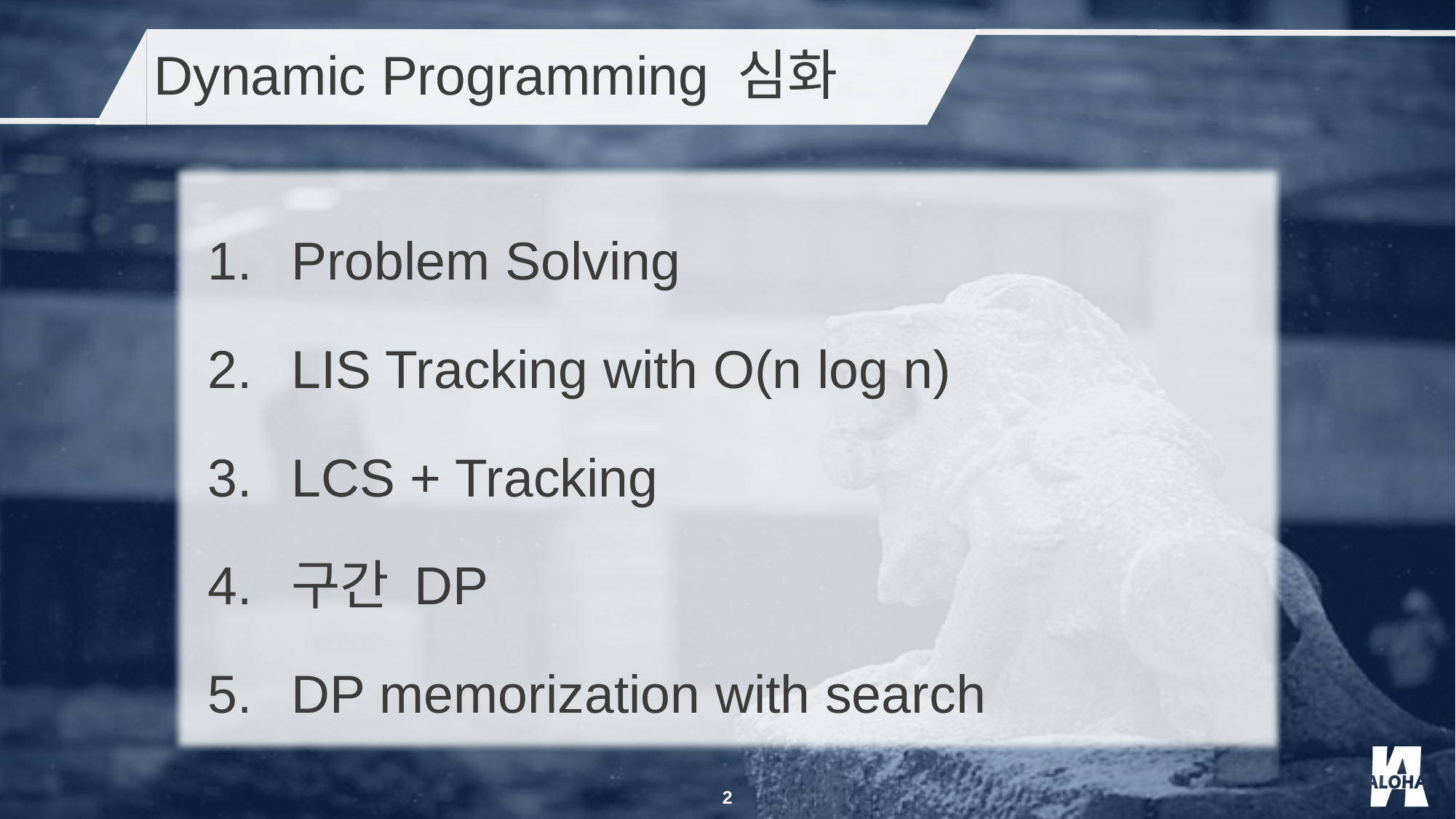

Dynamic Programming 심화
Problem Solving
LIS Tracking with O(n log n)
LCS + Tracking
구간 DP
DP memorization with search

2